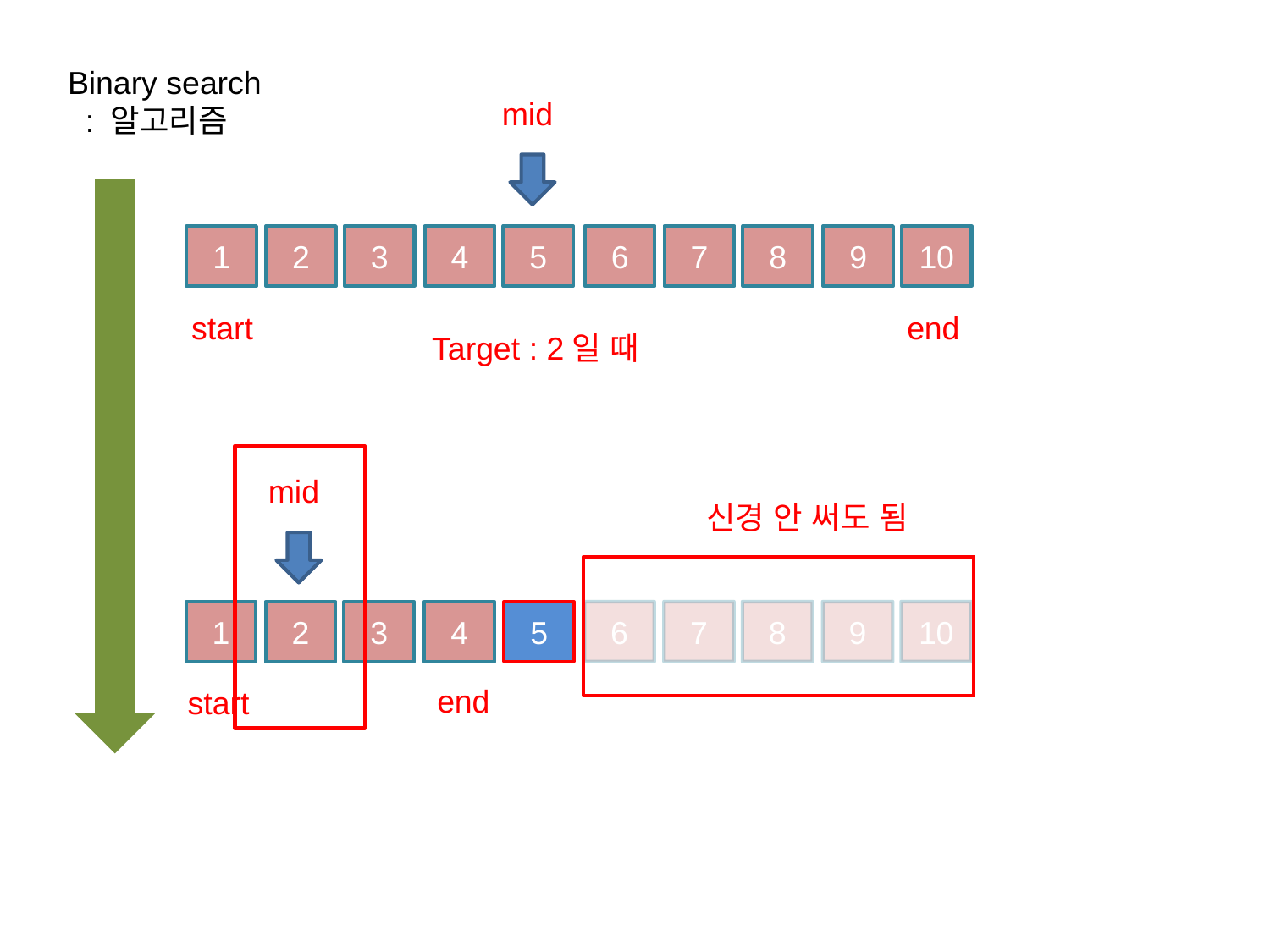

Binary search
  : 알고리즘
mid

1
2
3
4
5
6
7
8
9
10
start
end
Target : 2일 때

mid
신경 안 써도 됨

1
2
3
4
6
7
8
9
10
5
end
start